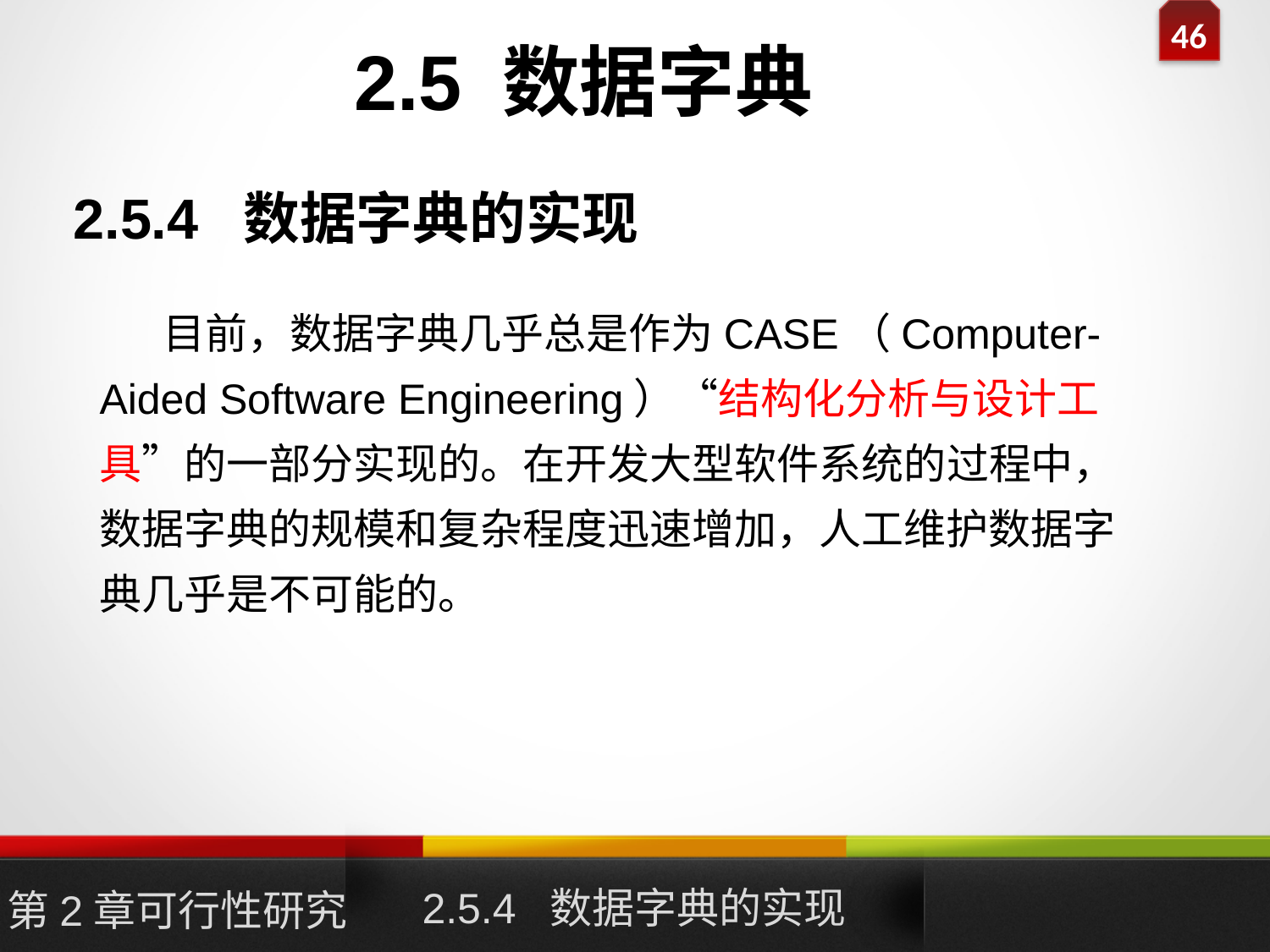

# 2.5 数据字典
2.5.4  数据字典的实现
目前，数据字典几乎总是作为CASE（Computer-Aided Software Engineering）“结构化分析与设计工具”的一部分实现的。在开发大型软件系统的过程中，数据字典的规模和复杂程度迅速增加，人工维护数据字典几乎是不可能的。
2.5.4  数据字典的实现
第2章可行性研究